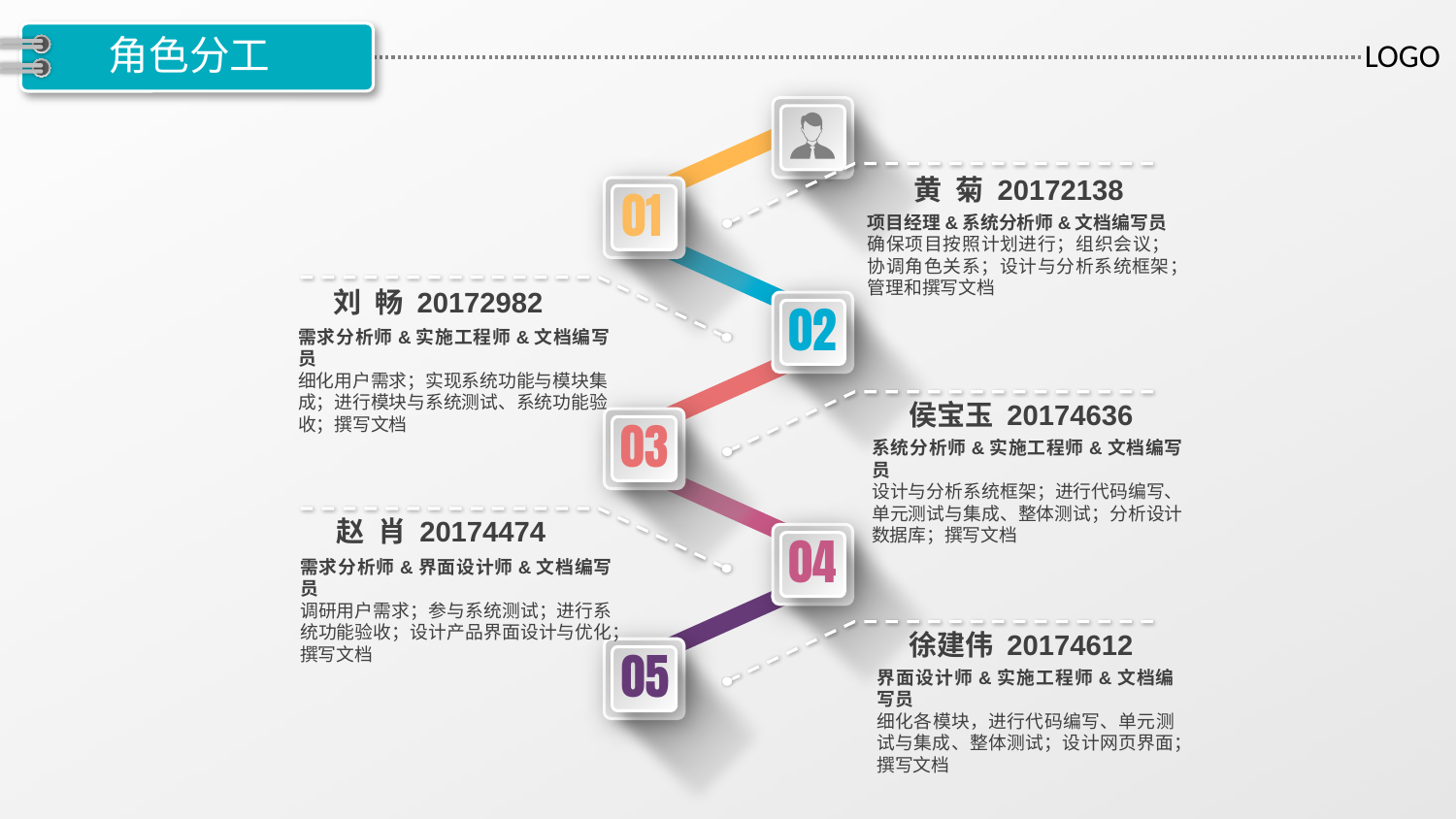

角色分工

黄  菊 20172138
项目经理&系统分析师&文档编写员
确保项目按照计划进行；组织会议；协调角色关系；设计与分析系统框架；管理和撰写文档

01

刘  畅 20172982
需求分析师&实施工程师&文档编写员
细化用户需求；实现系统功能与模块集成；进行模块与系统测试、系统功能验收；撰写文档

02

侯宝玉 20174636
系统分析师&实施工程师&文档编写员
设计与分析系统框架；进行代码编写、单元测试与集成、整体测试；分析设计数据库；撰写文档

03

赵  肖 20174474
需求分析师&界面设计师&文档编写员
调研用户需求；参与系统测试；进行系统功能验收；设计产品界面设计与优化；撰写文档

04

徐建伟 20174612
界面设计师&实施工程师&文档编写员
细化各模块，进行代码编写、单元测试与集成、整体测试；设计网页界面；撰写文档

05